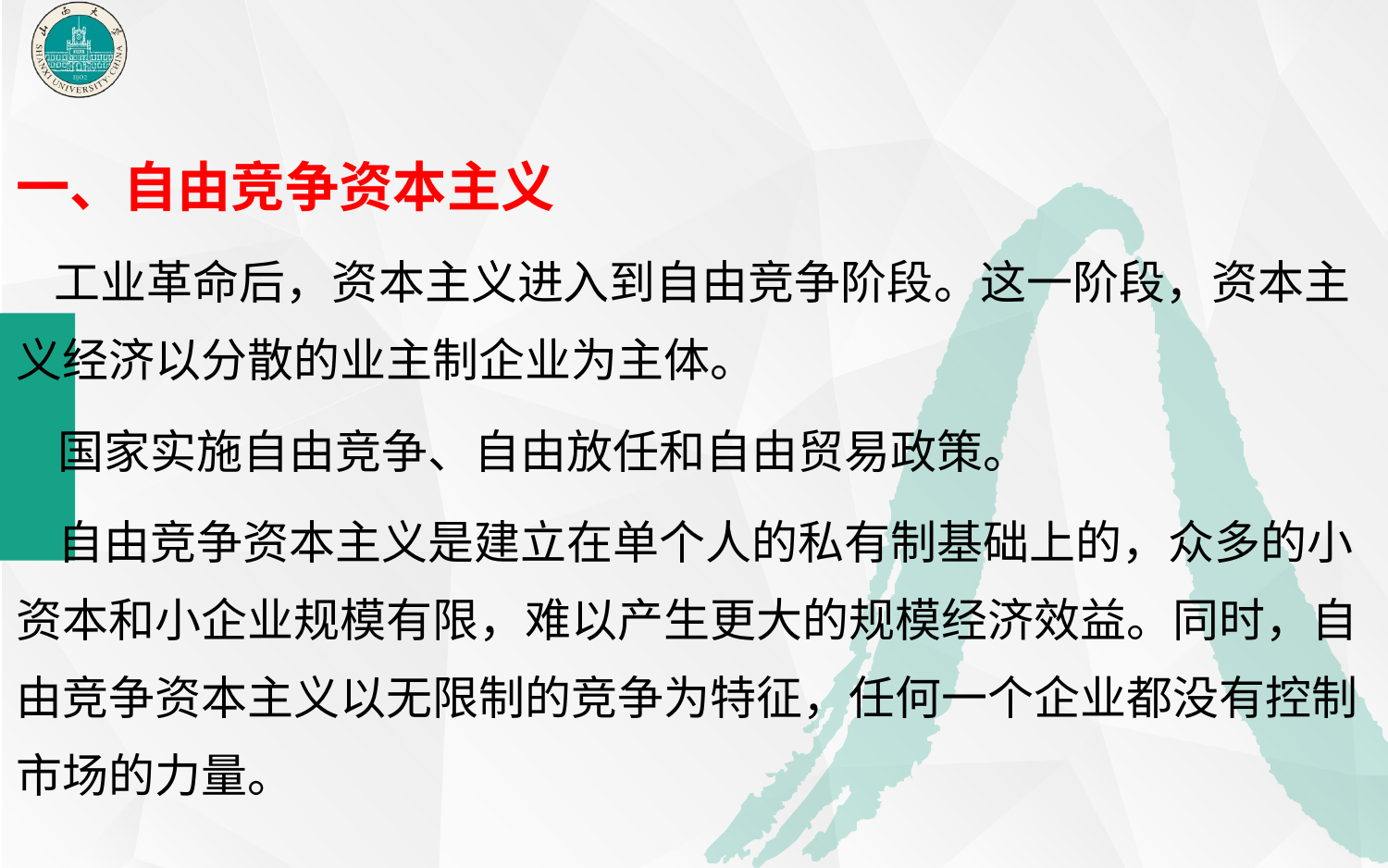

一、自由竞争资本主义
   工业革命后，资本主义进入到自由竞争阶段。这一阶段，资本主义经济以分散的业主制企业为主体。
   国家实施自由竞争、自由放任和自由贸易政策。
   自由竞争资本主义是建立在单个人的私有制基础上的，众多的小资本和小企业规模有限，难以产生更大的规模经济效益。同时，自由竞争资本主义以无限制的竞争为特征，任何一个企业都没有控制市场的力量。